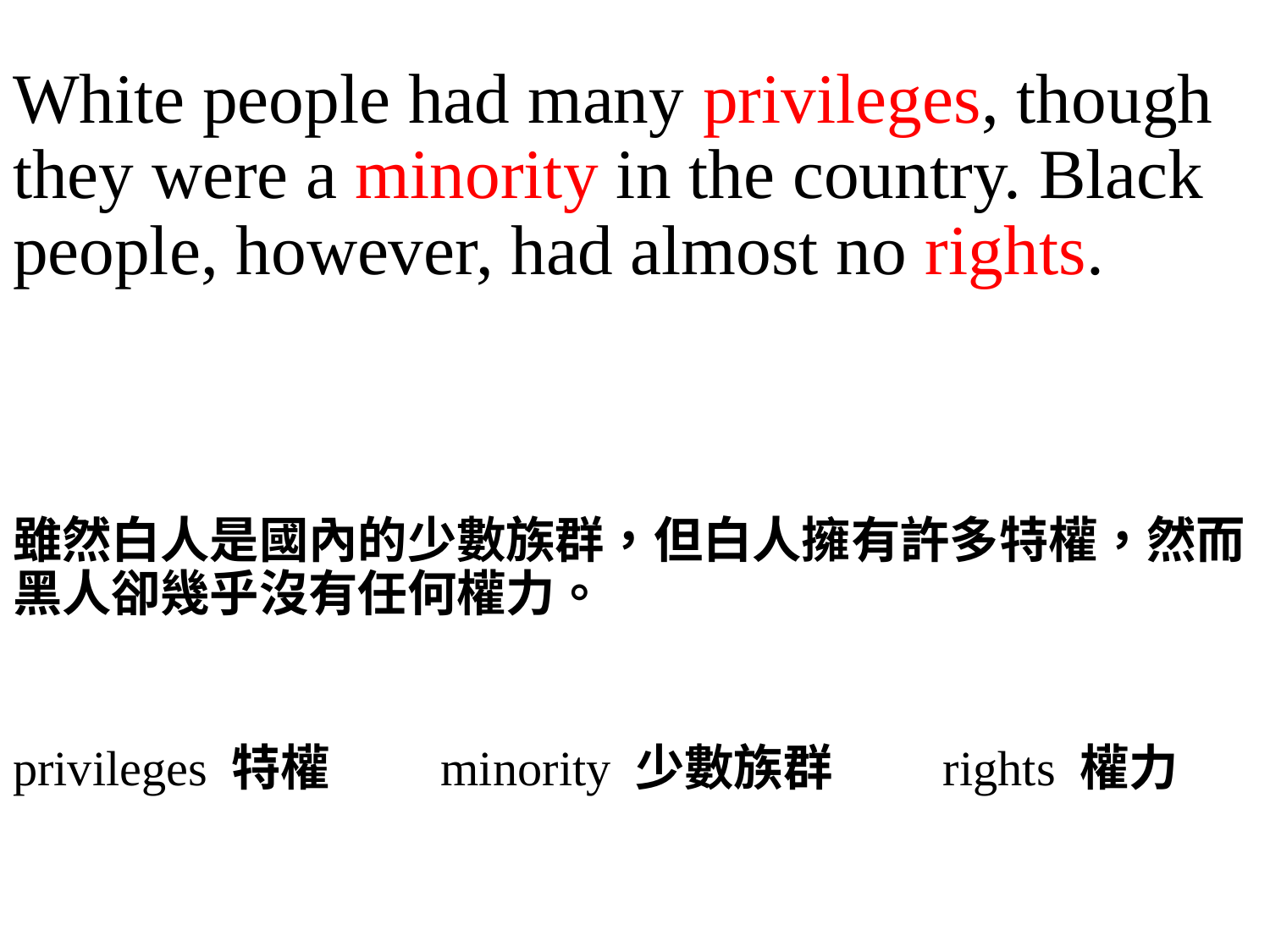

White people had many privileges, though they were a minority in the country. Black people, however, had almost no rights.

雖然白人是國內的少數族群，但白人擁有許多特權，然而黑人卻幾乎沒有任何權力。

privileges 特權　　minority 少數族群　　rights 權力